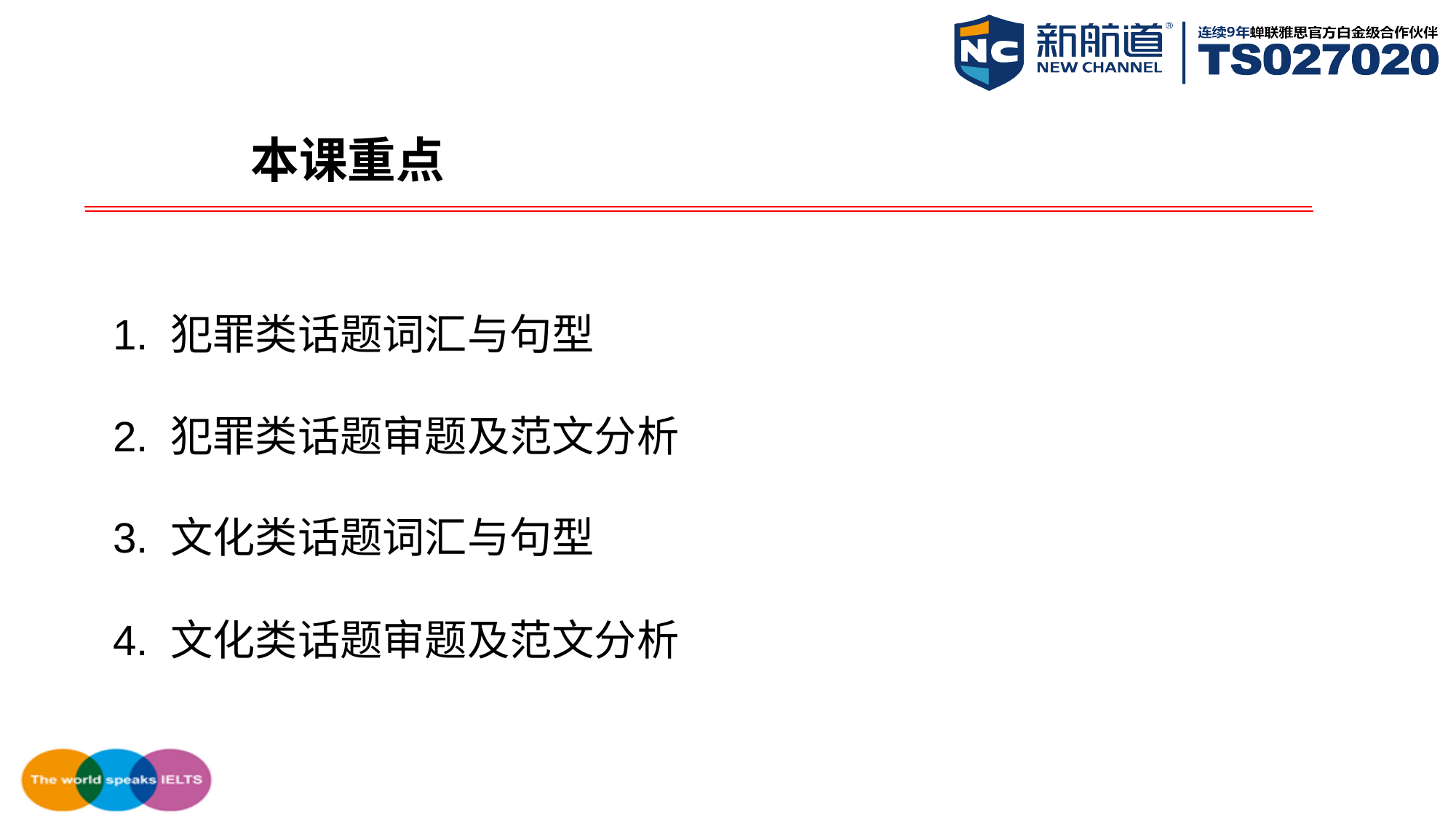

本课重点

1. 犯罪类话题词汇与句型
2. 犯罪类话题审题及范文分析
3. 文化类话题词汇与句型
4. 文化类话题审题及范文分析